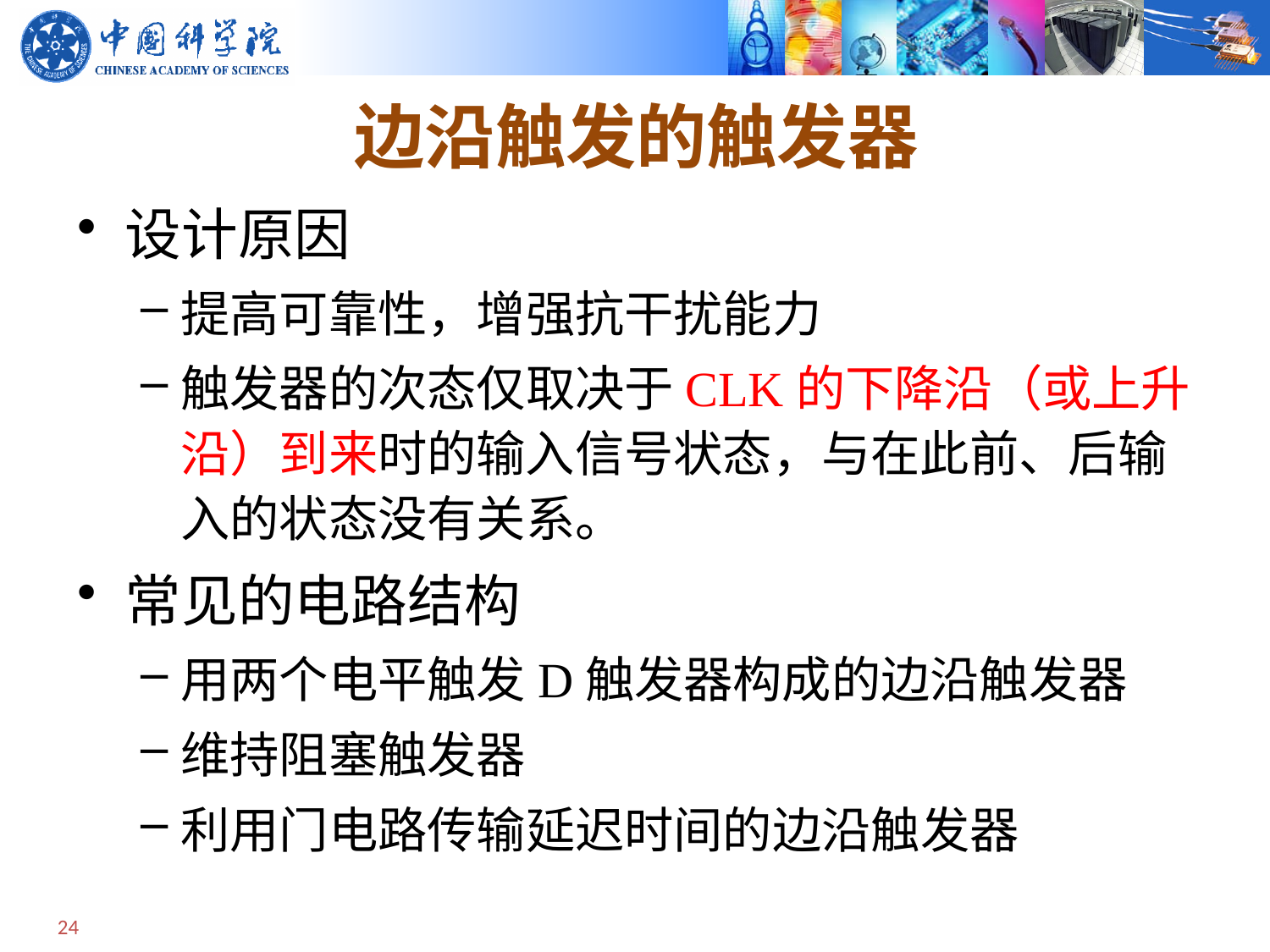

# 边沿触发的触发器
设计原因
提高可靠性，增强抗干扰能力
触发器的次态仅取决于CLK的下降沿（或上升沿）到来时的输入信号状态，与在此前、后输入的状态没有关系。
常见的电路结构
用两个电平触发D触发器构成的边沿触发器
维持阻塞触发器
利用门电路传输延迟时间的边沿触发器